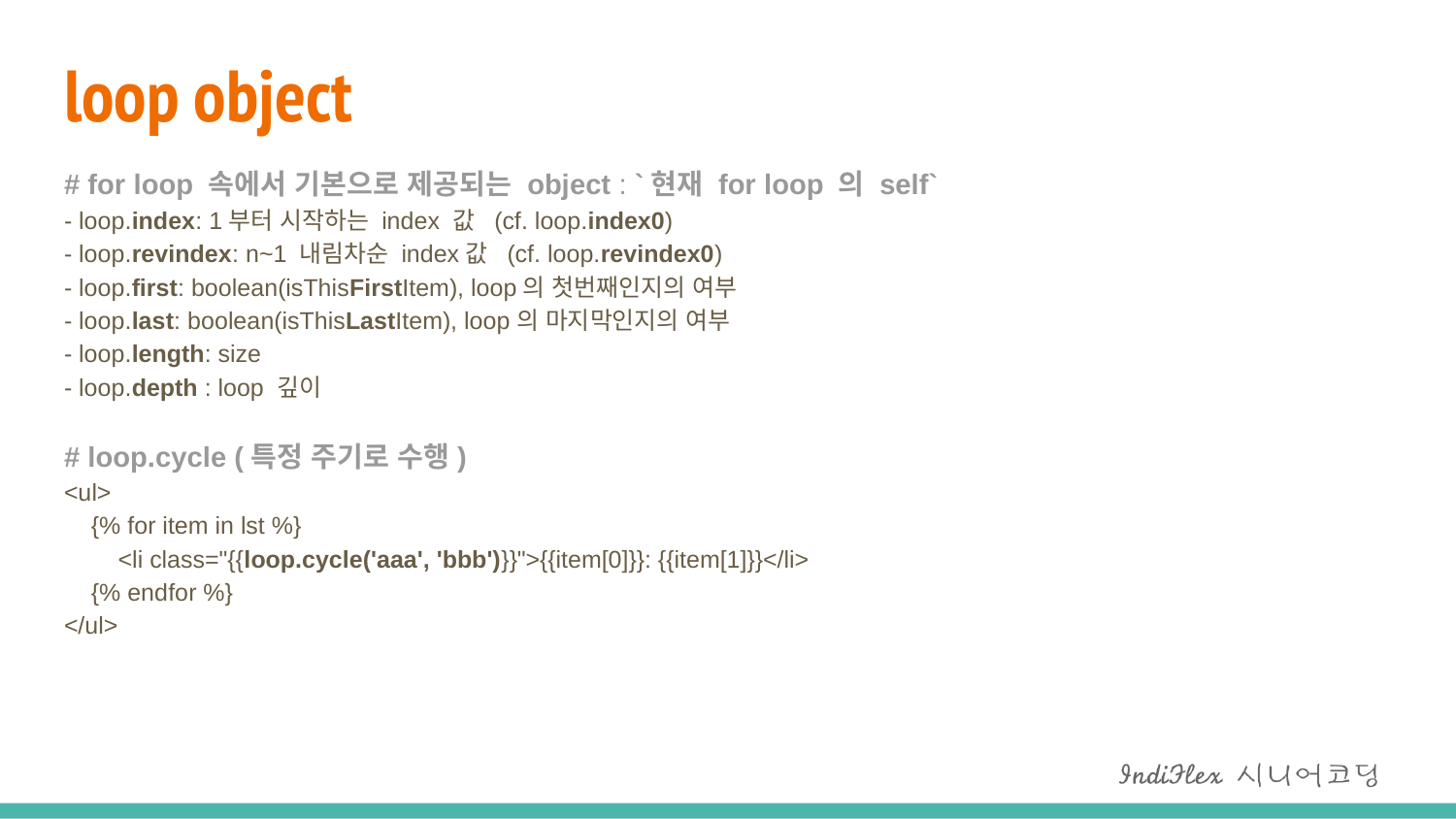

# loop object
# for loop 속에서 기본으로 제공되는 object : `현재 for loop 의 self` - loop.index: 1부터 시작하는 index 값  (cf. loop.index0) - loop.revindex: n~1 내림차순 index값  (cf. loop.revindex0) - loop.first: boolean(isThisFirstItem), loop의 첫번째인지의 여부 - loop.last: boolean(isThisLastItem), loop의 마지막인지의 여부 - loop.length: size - loop.depth : loop 깊이
# loop.cycle (특정 주기로 수행) <ul> {% for item in lst %} <li class="{{loop.cycle('aaa', 'bbb')}}">{{item[0]}}: {{item[1]}}</li> {% endfor %} </ul>